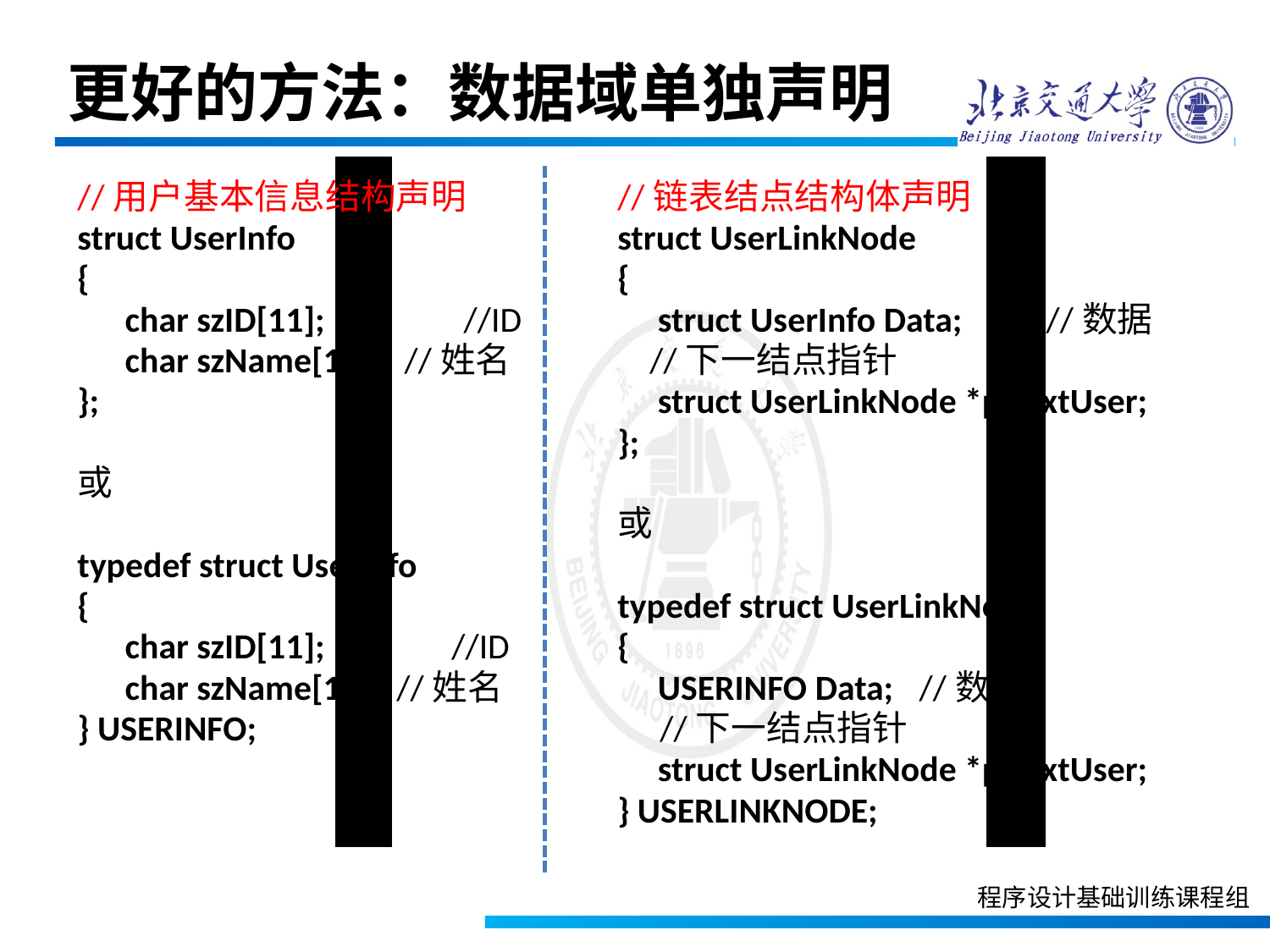

更好的方法：数据域单独声明
//用户基本信息结构声明
struct UserInfo
{
	char szID[11];	    //ID
	char szName[11];   //姓名
};

或

typedef struct UserInfo
{
	char szID[11];	         //ID
	char szName[11];  //姓名
} USERINFO;

//链表结点结构体声明
struct UserLinkNode
{
     struct UserInfo Data;	//数据
    //下一结点指针
     struct UserLinkNode *pNextUser;
};

或

typedef struct UserLinkNode
{
     USERINFO Data;	//数据
  //下一结点指针
     struct UserLinkNode *pNextUser;
} USERLINKNODE;

程序设计基础训练课程组